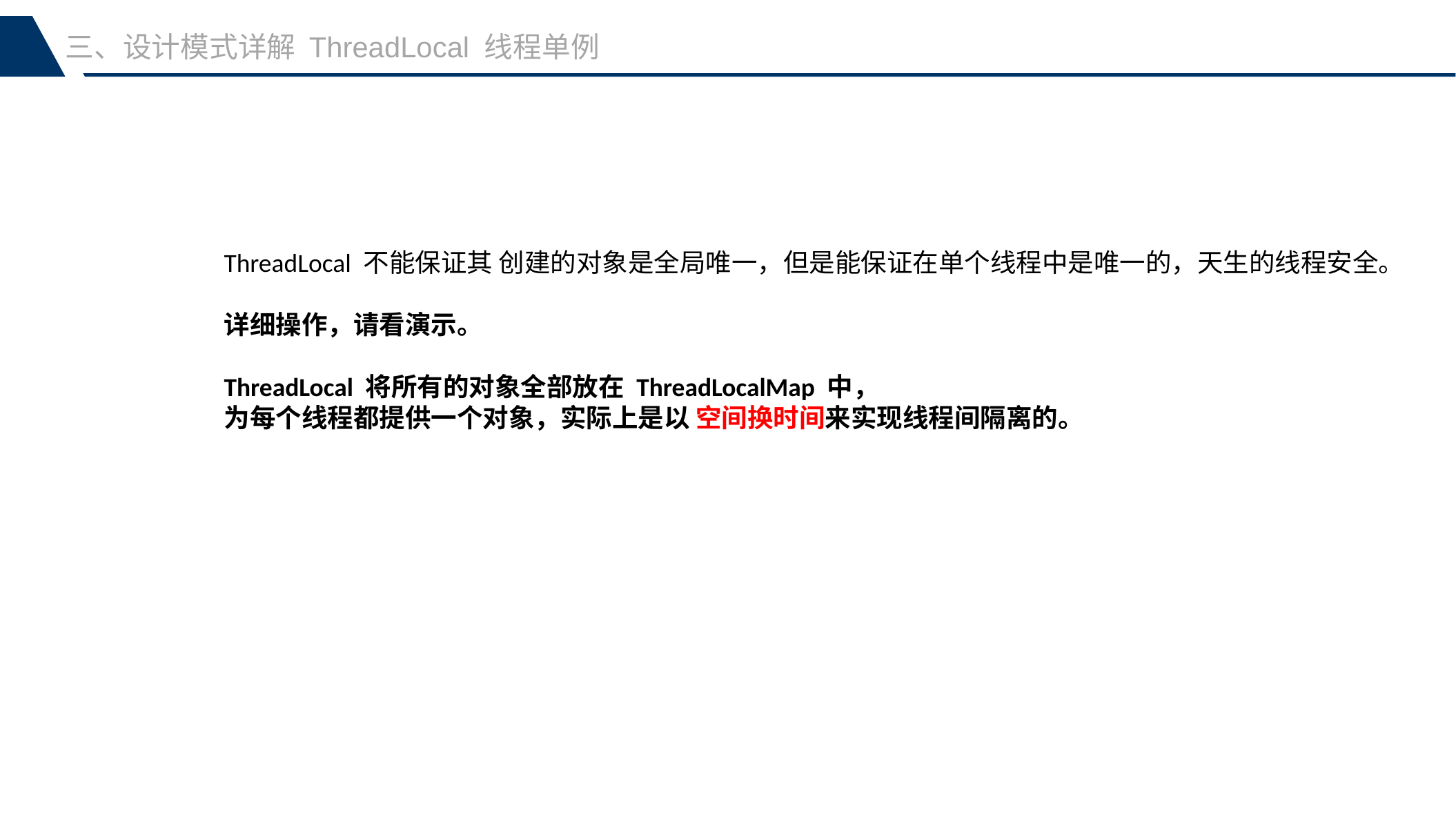

三、设计模式详解 ThreadLocal 线程单例

ThreadLocal 不能保证其 创建的对象是全局唯一，但是能保证在单个线程中是唯一的，天生的线程安全。

详细操作，请看演示。

ThreadLocal 将所有的对象全部放在 ThreadLocalMap 中，
为每个线程都提供一个对象，实际上是以 空间换时间来实现线程间隔离的。